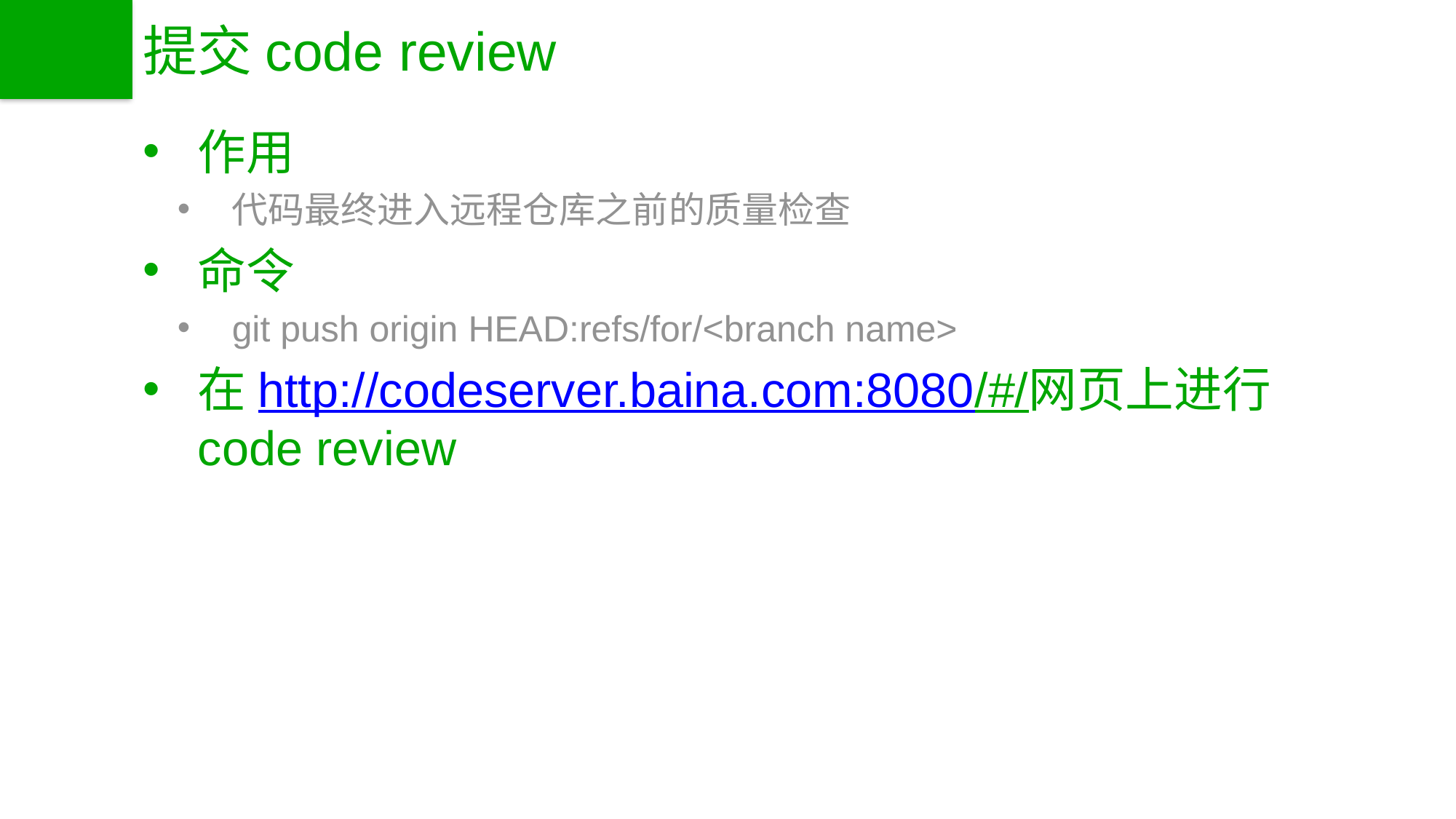

# 提交code review
作用
代码最终进入远程仓库之前的质量检查
命令
git push origin HEAD:refs/for/<branch name>
在http://codeserver.baina.com:8080/#/网页上进行code review